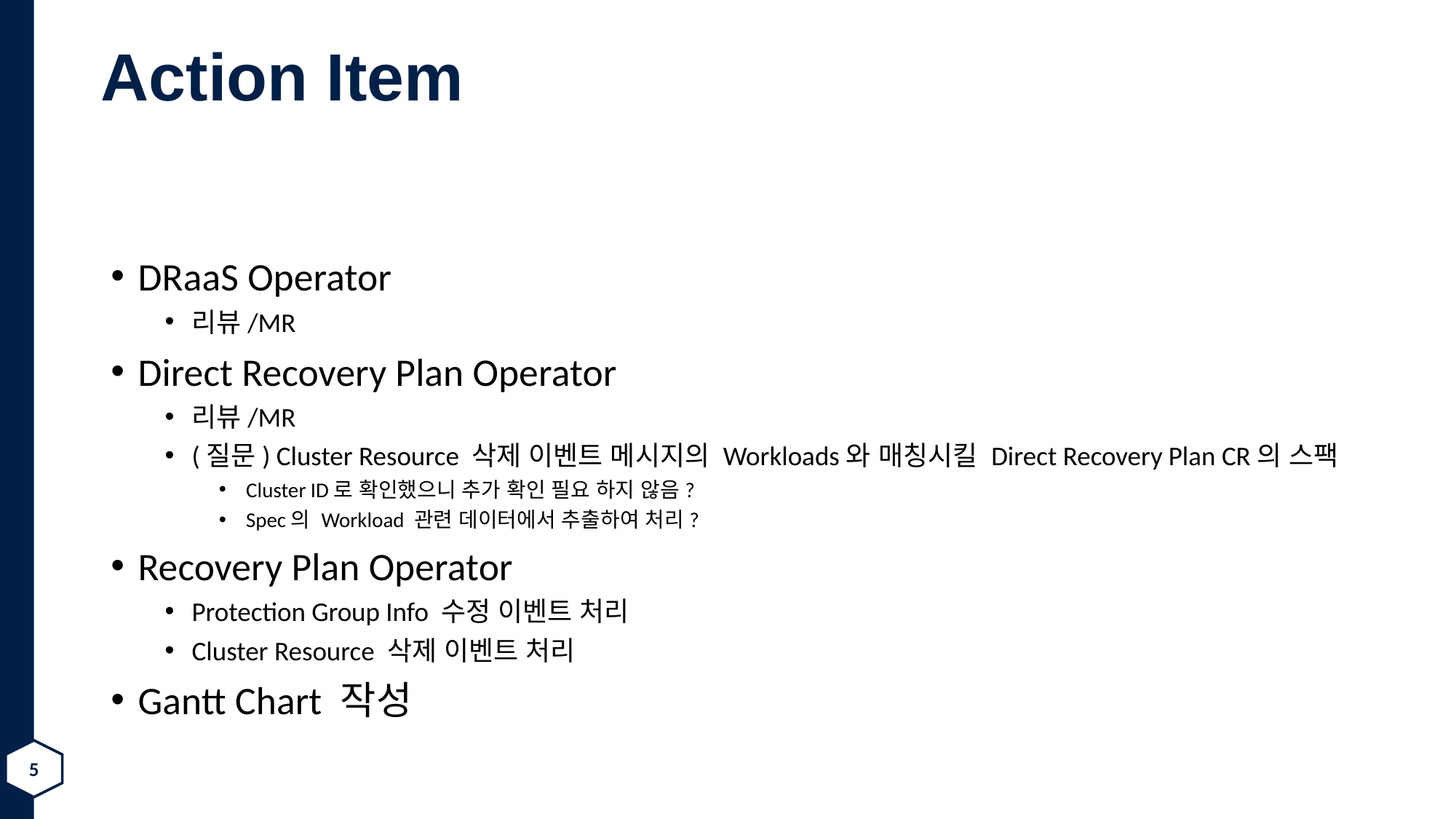

# Action Item
DRaaS Operator
리뷰/MR
Direct Recovery Plan Operator
리뷰/MR
(질문) Cluster Resource 삭제 이벤트 메시지의 Workloads와 매칭시킬 Direct Recovery Plan CR의 스팩
Cluster ID로 확인했으니 추가 확인 필요 하지 않음?
Spec의 Workload 관련 데이터에서 추출하여 처리?
Recovery Plan Operator
Protection Group Info 수정 이벤트 처리
Cluster Resource 삭제 이벤트 처리
Gantt Chart 작성